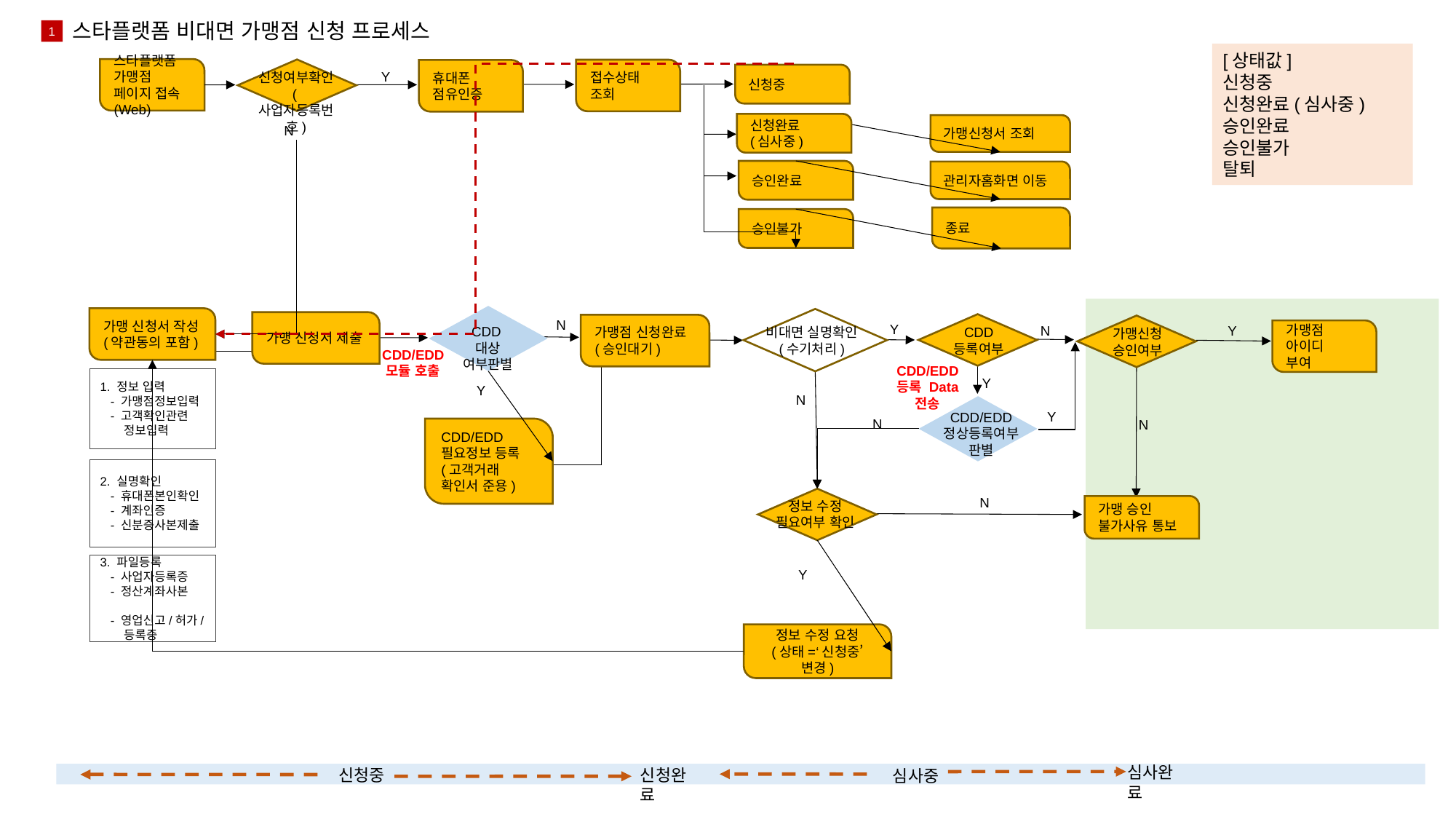

스타플랫폼 비대면 가맹점 신청 프로세스
1
[상태값]
신청중
신청완료(심사중)
승인완료
승인불가
탈퇴
스타플랫폼
가맹점 페이지 접속 (Web)

접수상태
조회
휴대폰
점유인증
Y
신청여부확인
(사업자등록번호)
신청중
신청완료
(심사중)
가맹신청서 조회
N
승인완료
관리자홈화면 이동
종료
승인불가

가맹 신청서 작성
(약관동의 포함)

N
가맹 신청서 제출

가맹점 신청완료(승인대기)
Y

N
Y
CDD대상
여부판별
비대면 실명확인
(수기처리)
CDD
등록여부
가맹신청
승인여부
가맹점 아이디
부여
CDD/EDD
모듈 호출
CDD/EDD
등록 Data 전송
1. 정보 입력
   - 가맹점정보입력
   - 고객확인관련
      정보입력
Y
Y
N

Y
CDD/EDD
정상등록여부
판별
N
N
CDD/EDD
필요정보 등록
(고객거래 확인서 준용)
2. 실명확인
   - 휴대폰본인확인
   - 계좌인증
   - 신분증사본제출

N
정보 수정
필요여부 확인
가맹 승인 불가사유 통보
3. 파일등록
   - 사업자등록증
   - 정산계좌사본
   - 영업신고/허가/
      등록증
Y
정보 수정 요청
(상태=‘신청중’ 변경)
심사완료
신청중
신청완료
심사중